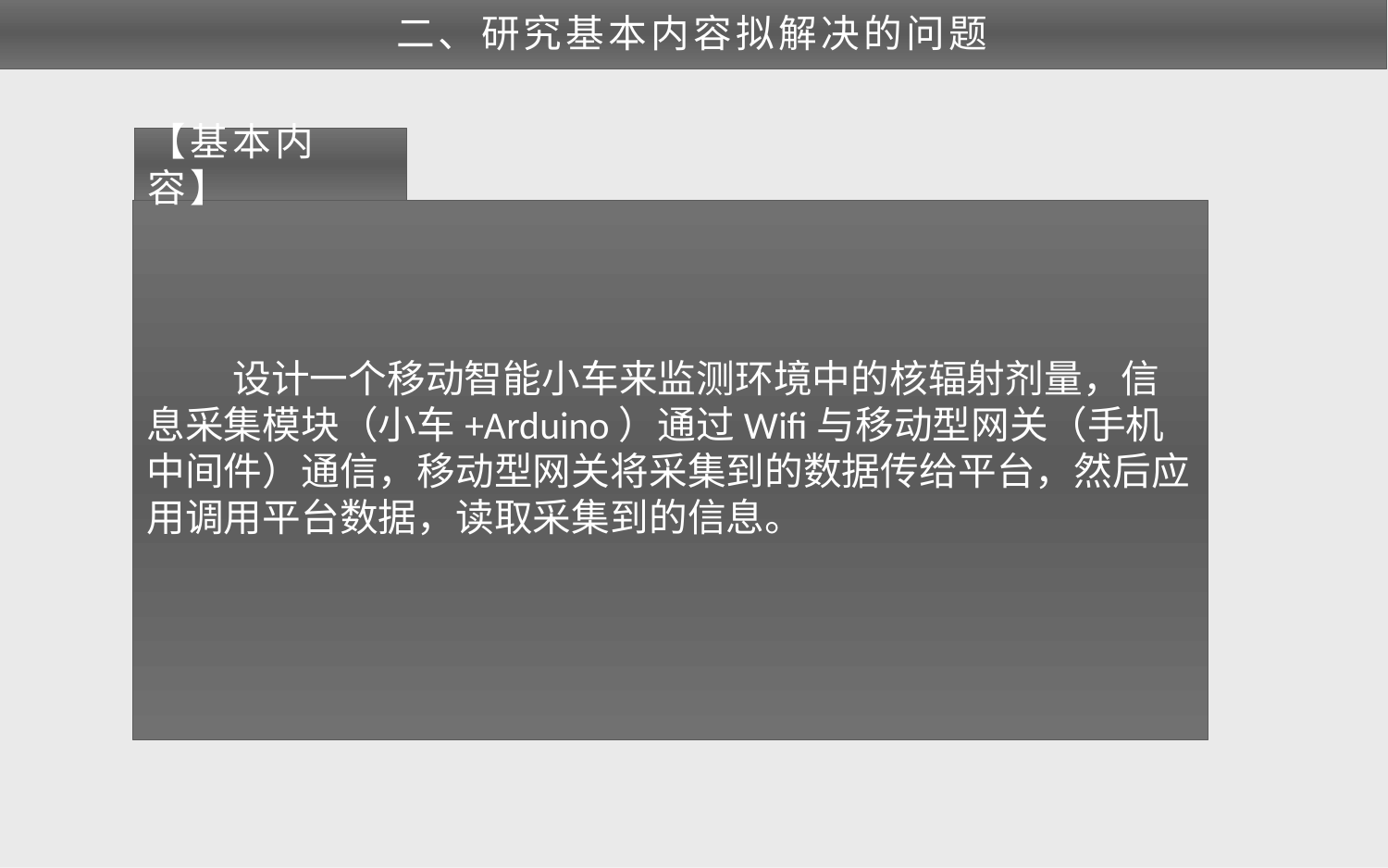

二、研究基本内容拟解决的问题
【基本内容】
         设计一个移动智能小车来监测环境中的核辐射剂量，信息采集模块（小车+Arduino）通过Wifi与移动型网关（手机中间件）通信，移动型网关将采集到的数据传给平台，然后应用调用平台数据，读取采集到的信息。